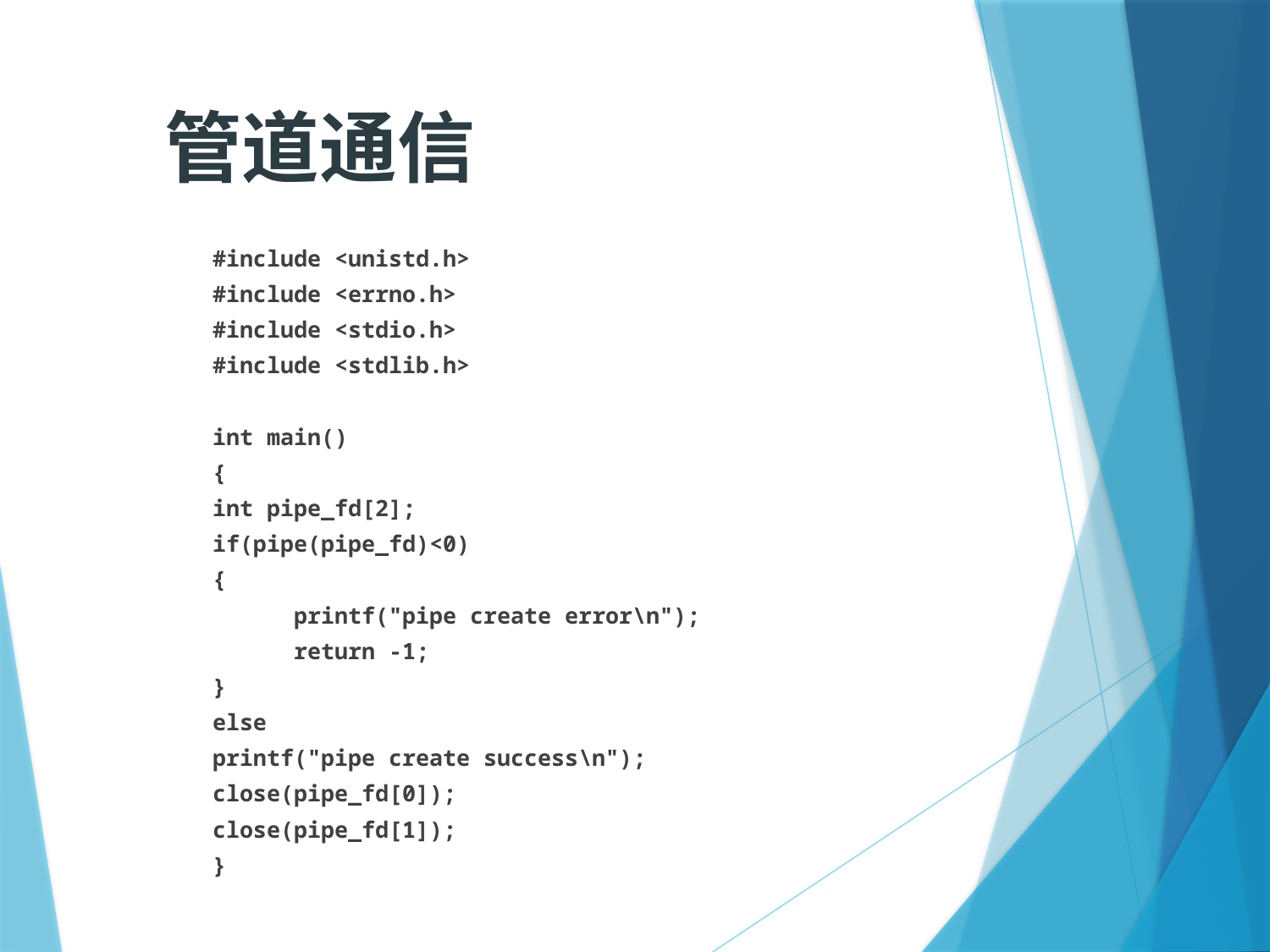

管道通信
	#include <unistd.h>
	#include <errno.h>
	#include <stdio.h>
	#include <stdlib.h>

	int main()
	{
		int pipe_fd[2];
		if(pipe(pipe_fd)<0)
		{
		      printf("pipe create error\n");
		      return -1;
		}
		else
			printf("pipe create success\n");
		close(pipe_fd[0]);
		close(pipe_fd[1]);
	}